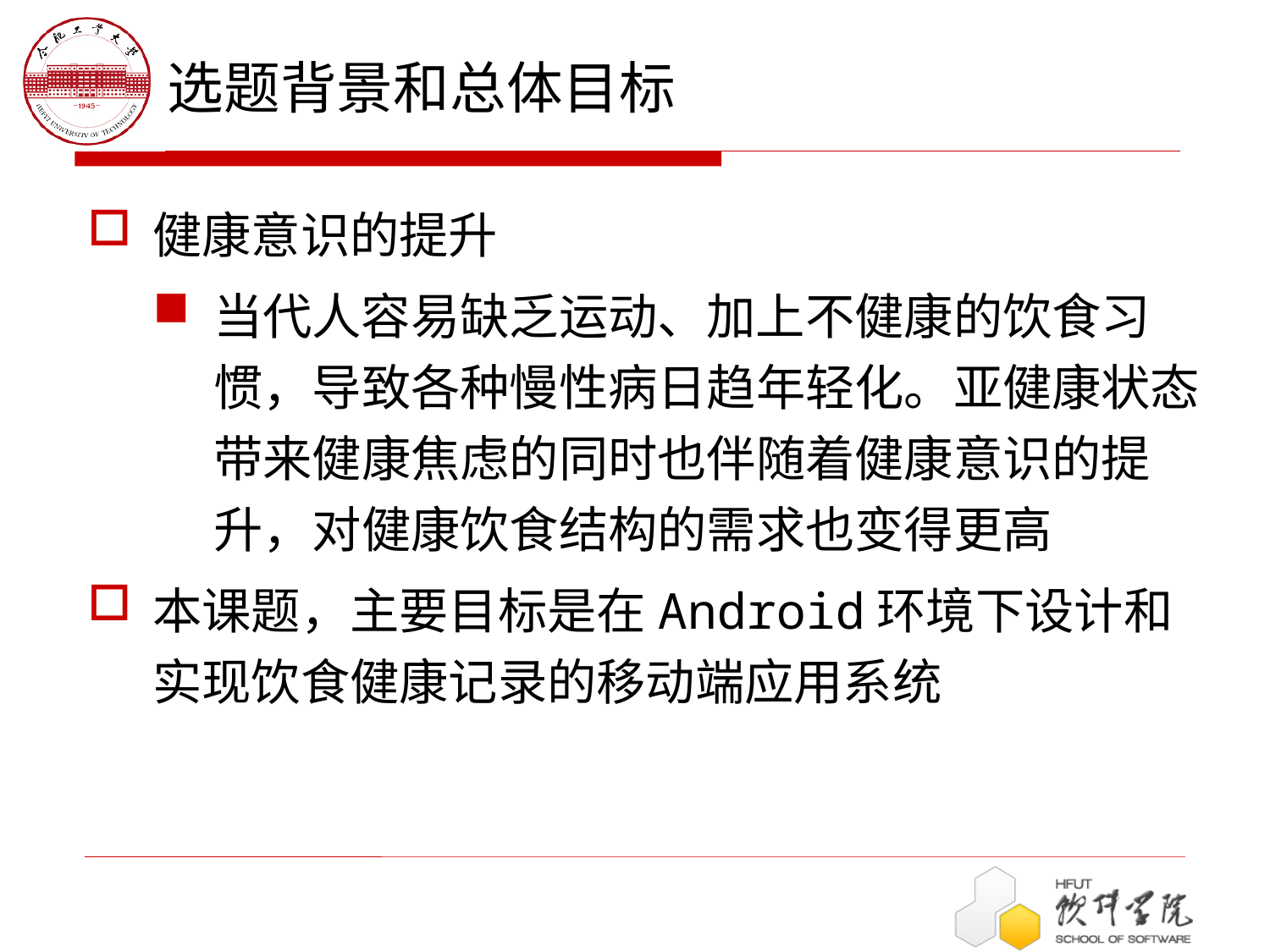

# 选题背景和总体目标
健康意识的提升
当代人容易缺乏运动、加上不健康的饮食习惯，导致各种慢性病日趋年轻化。亚健康状态带来健康焦虑的同时也伴随着健康意识的提升，对健康饮食结构的需求也变得更高
本课题，主要目标是在Android环境下设计和实现饮食健康记录的移动端应用系统